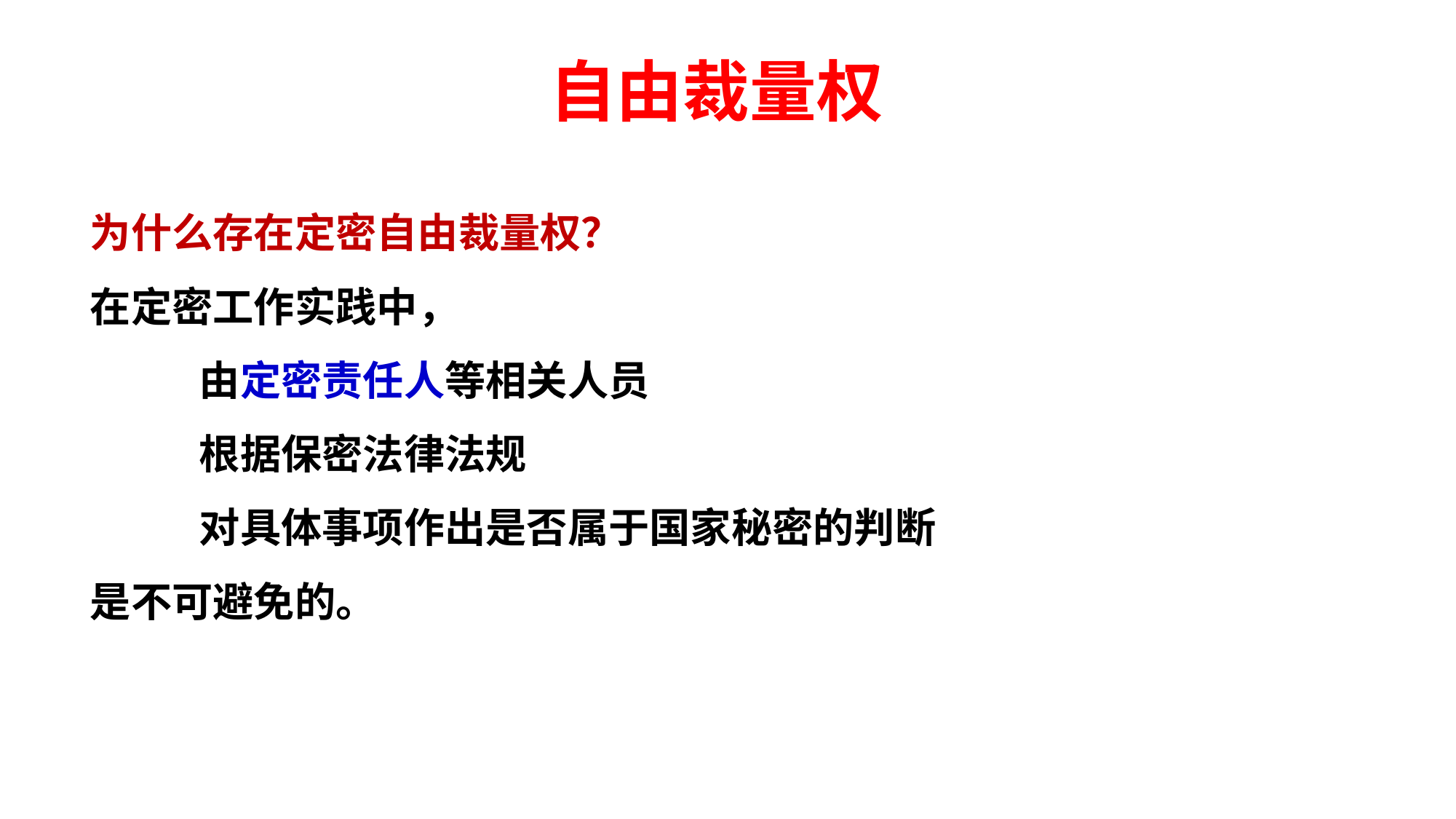

# 自由裁量权
为什么存在定密自由裁量权？
在定密工作实践中，
	由定密责任人等相关人员
	根据保密法律法规
	对具体事项作出是否属于国家秘密的判断
是不可避免的。